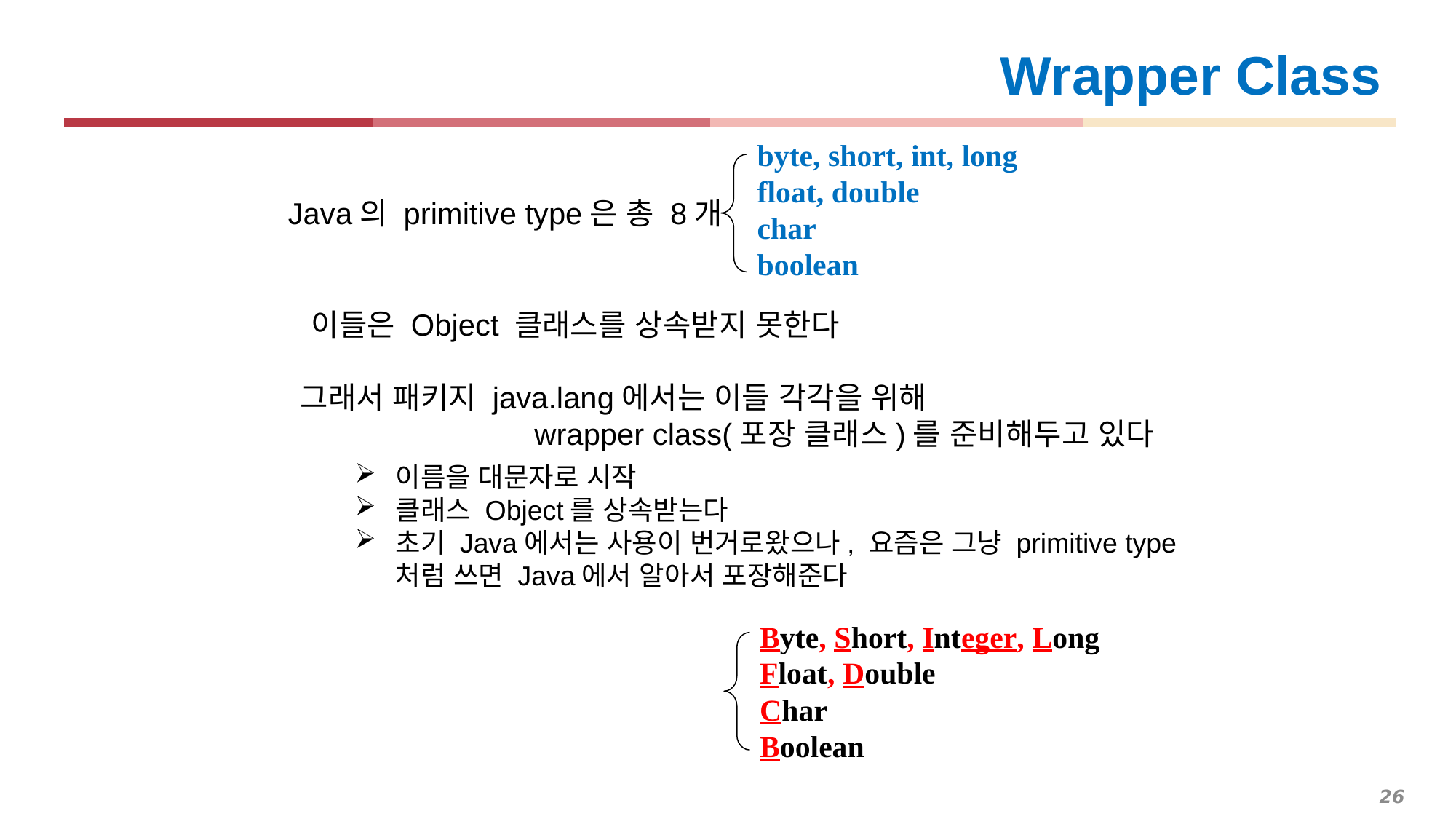

Wrapper Class
byte, short, int, long
float, double
char
boolean

Java의 primitive type은 총 8개
이들은 Object 클래스를 상속받지 못한다
그래서 패키지 java.lang에서는 이들 각각을 위해
                            wrapper class(포장 클래스)를 준비해두고 있다

이름을 대문자로 시작
클래스 Object를 상속받는다
초기 Java에서는 사용이 번거로왔으나, 요즘은 그냥 primitive type처럼 쓰면 Java에서 알아서 포장해준다
Byte, Short, Integer, Long
Float, Double
Char
Boolean